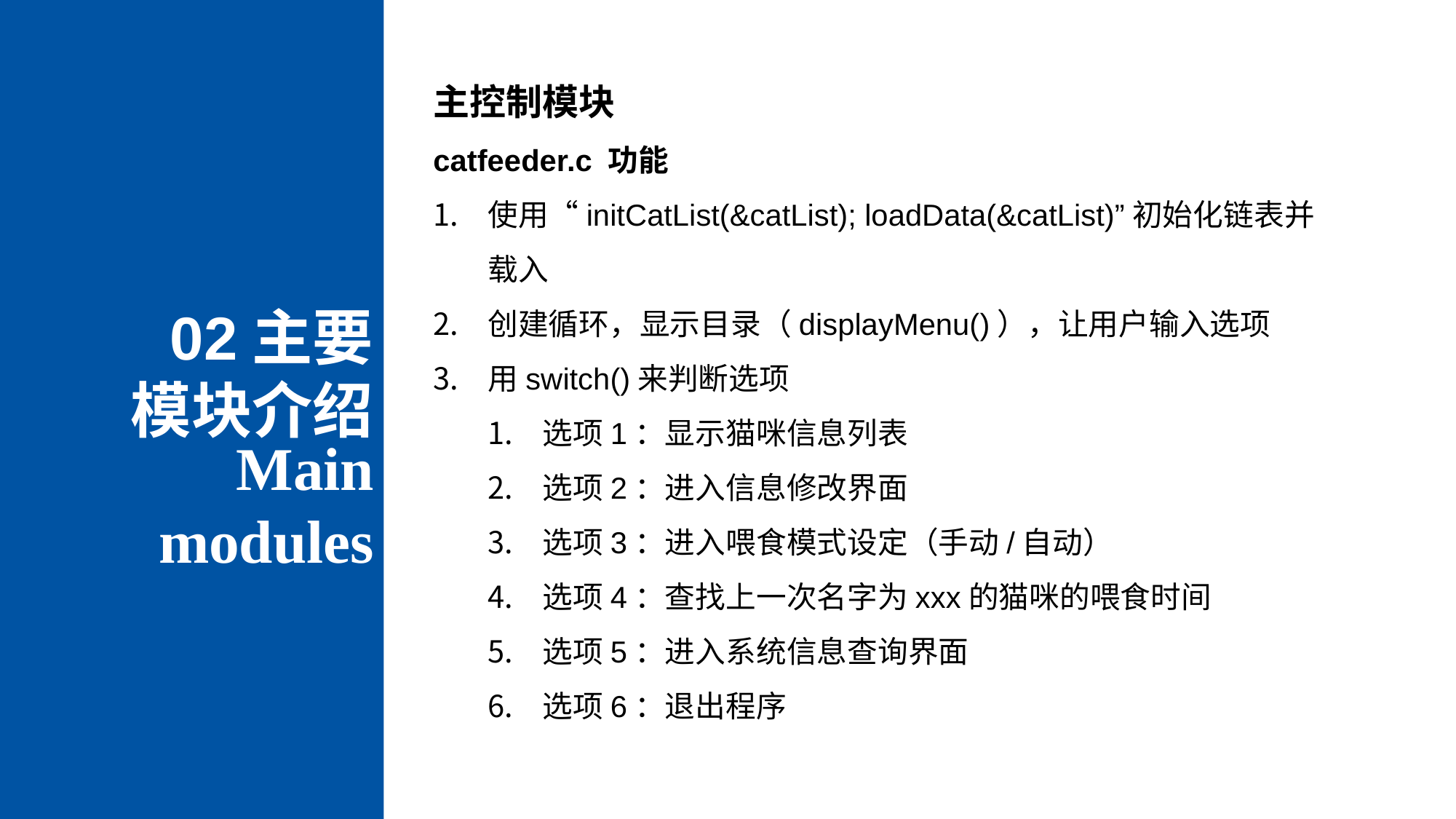

主控制模块
catfeeder.c 功能
使用“initCatList(&catList); loadData(&catList)”初始化链表并载入
创建循环，显示目录（displayMenu()），让用户输入选项
用switch()来判断选项
选项1：显示猫咪信息列表
选项2：进入信息修改界面
选项3：进入喂食模式设定（手动/自动）
选项4：查找上一次名字为xxx的猫咪的喂食时间
选项5：进入系统信息查询界面
选项6：退出程序
02主要模块介绍

Main modules